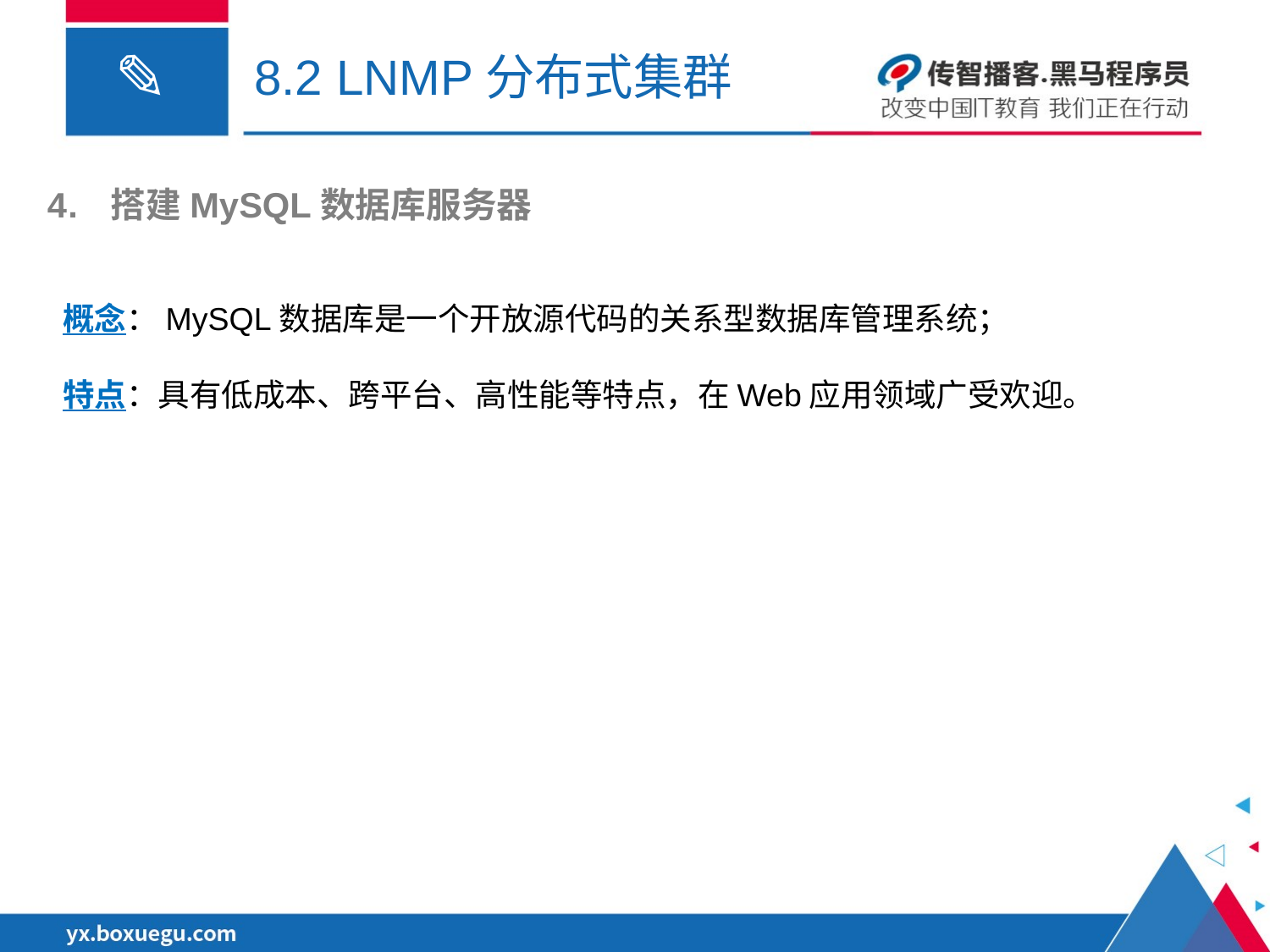

# 8.2 LNMP分布式集群
搭建MySQL数据库服务器
概念：MySQL数据库是一个开放源代码的关系型数据库管理系统；
特点：具有低成本、跨平台、高性能等特点，在Web应用领域广受欢迎。